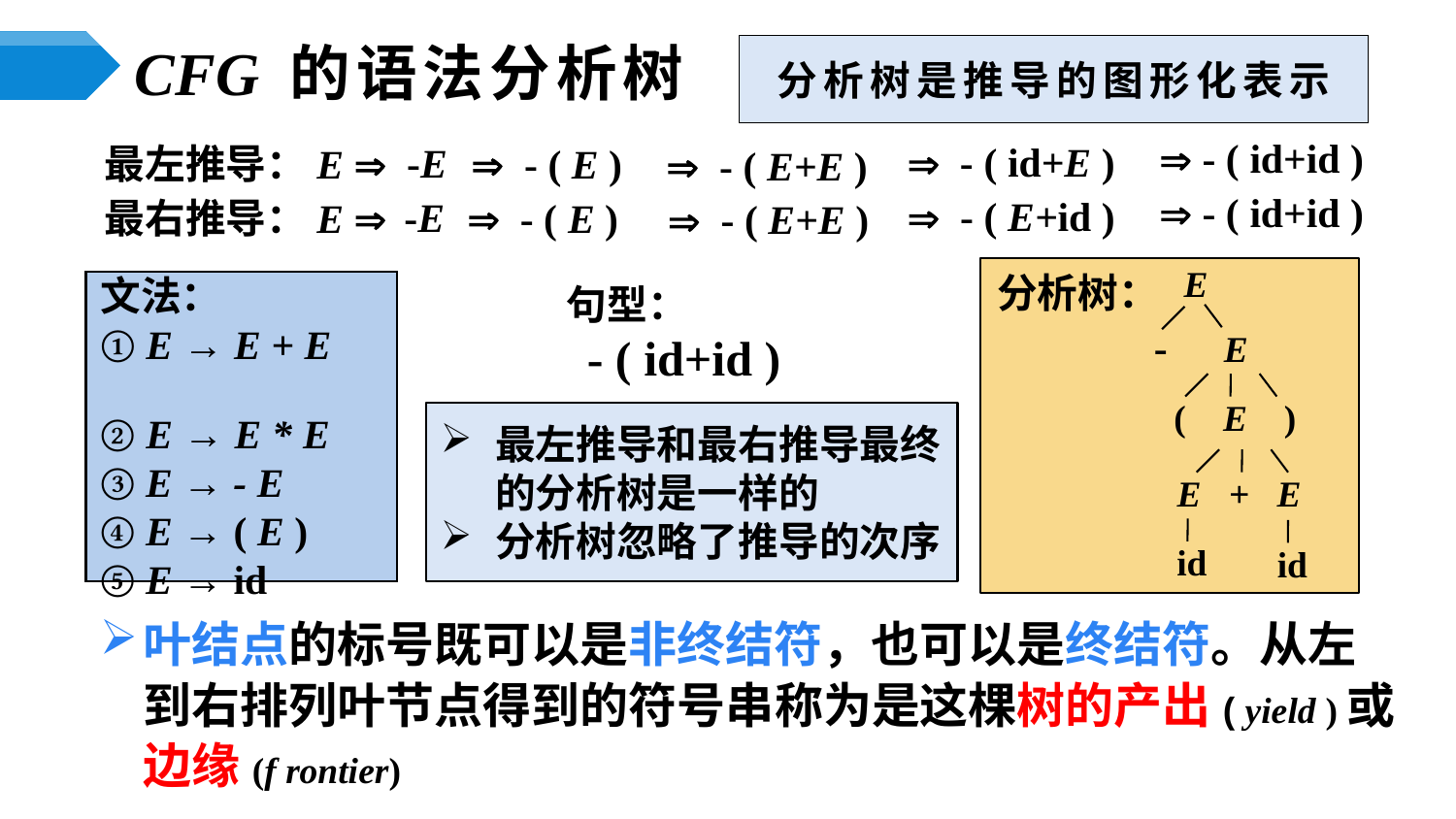

分析树是推导的图形化表示
# CFG 的语法分析树
⇒ - ( id+id )
⇒  - ( id+E )
-E
最左推导：E ⇒
⇒  - ( E )
⇒  - ( E+E )
⇒ - ( id+id )
⇒  - ( E+id )
-E
最右推导：E ⇒
⇒  - ( E )
⇒  - ( E+E )
E

分析树：
文法：
① E → E + E
② E → E * E
③ E → - E
④ E → ( E )
⑤ E → id
句型：
  - ( id+id )
-      E
 (    E    )
最左推导和最右推导最终的分析树是一样的
分析树忽略了推导的次序
E   +   E
id
id
叶结点的标号既可以是非终结符，也可以是终结符。从左到右排列叶节点得到的符号串称为是这棵树的产出( yield )或边缘(f rontier)